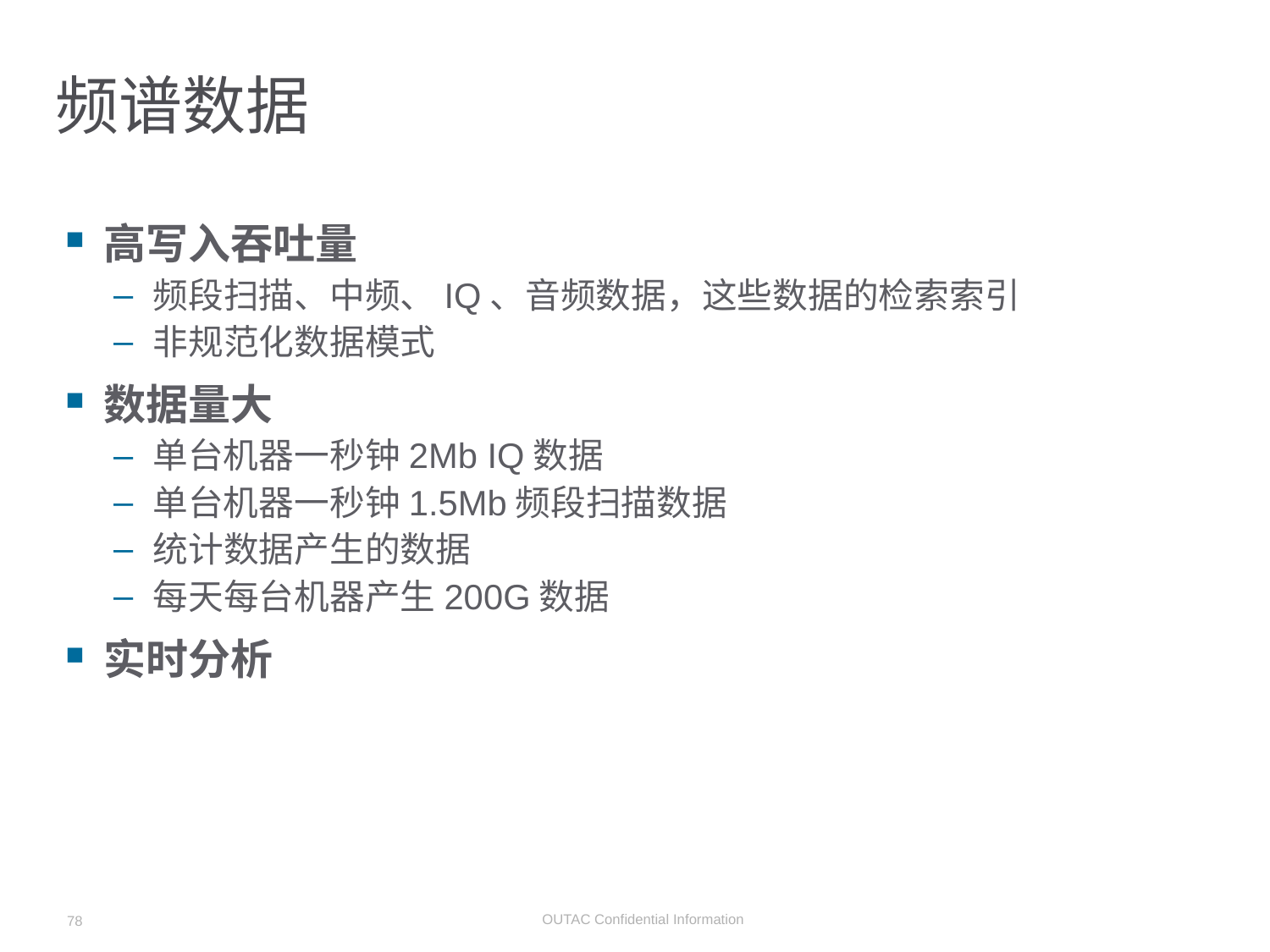

# 频谱数据
高写入吞吐量
频段扫描、中频、IQ、音频数据，这些数据的检索索引
非规范化数据模式
数据量大
单台机器一秒钟2Mb IQ数据
单台机器一秒钟1.5Mb频段扫描数据
统计数据产生的数据
每天每台机器产生200G数据
实时分析
78